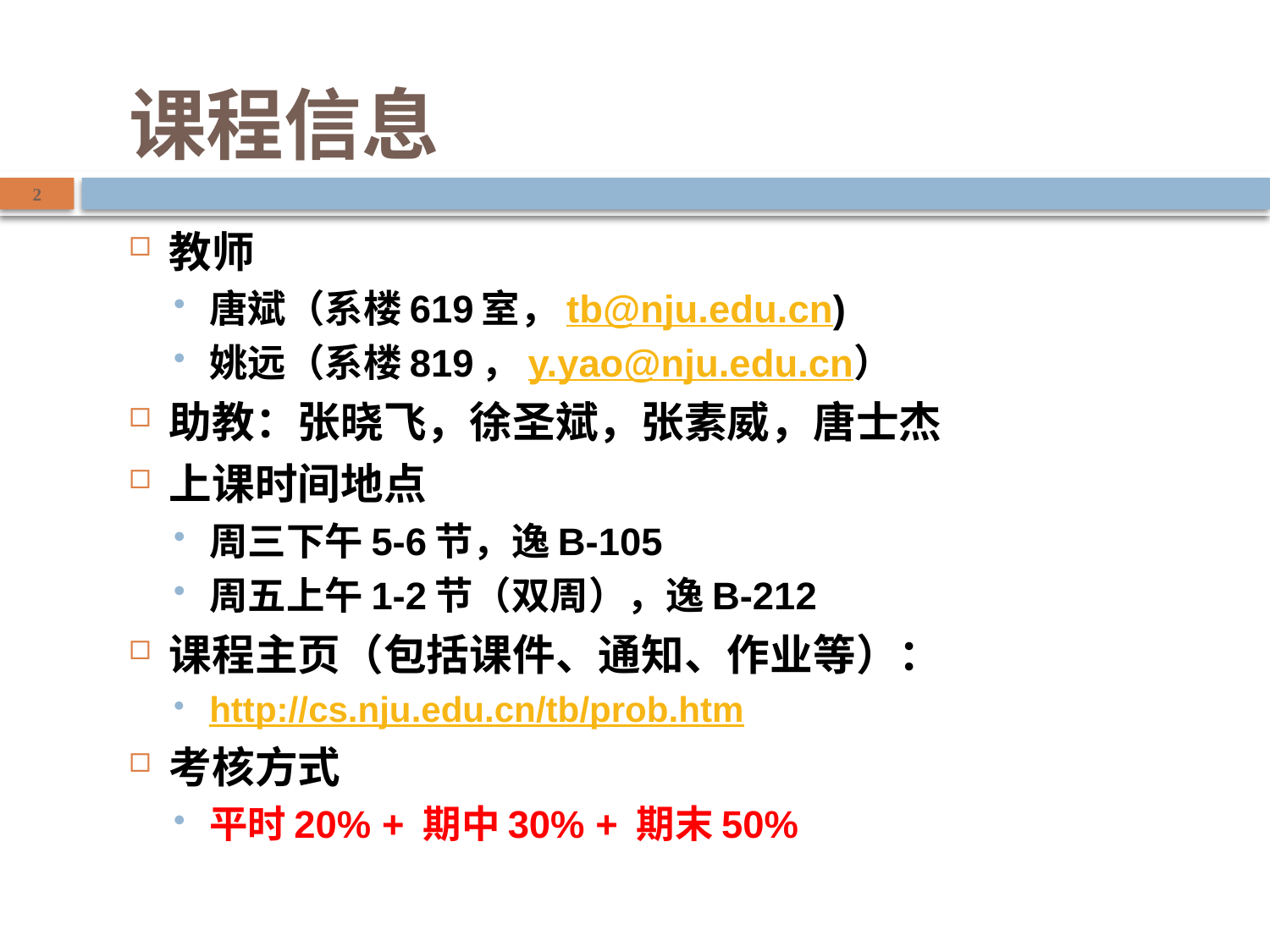

# 课程信息
2
教师
唐斌（系楼619室，tb@nju.edu.cn)
姚远（系楼819，y.yao@nju.edu.cn）
助教：张晓飞，徐圣斌，张素威，唐士杰
上课时间地点
周三下午5-6节，逸B-105
周五上午1-2节（双周），逸B-212
课程主页（包括课件、通知、作业等）：
http://cs.nju.edu.cn/tb/prob.htm
考核方式
平时20% + 期中30% + 期末50%